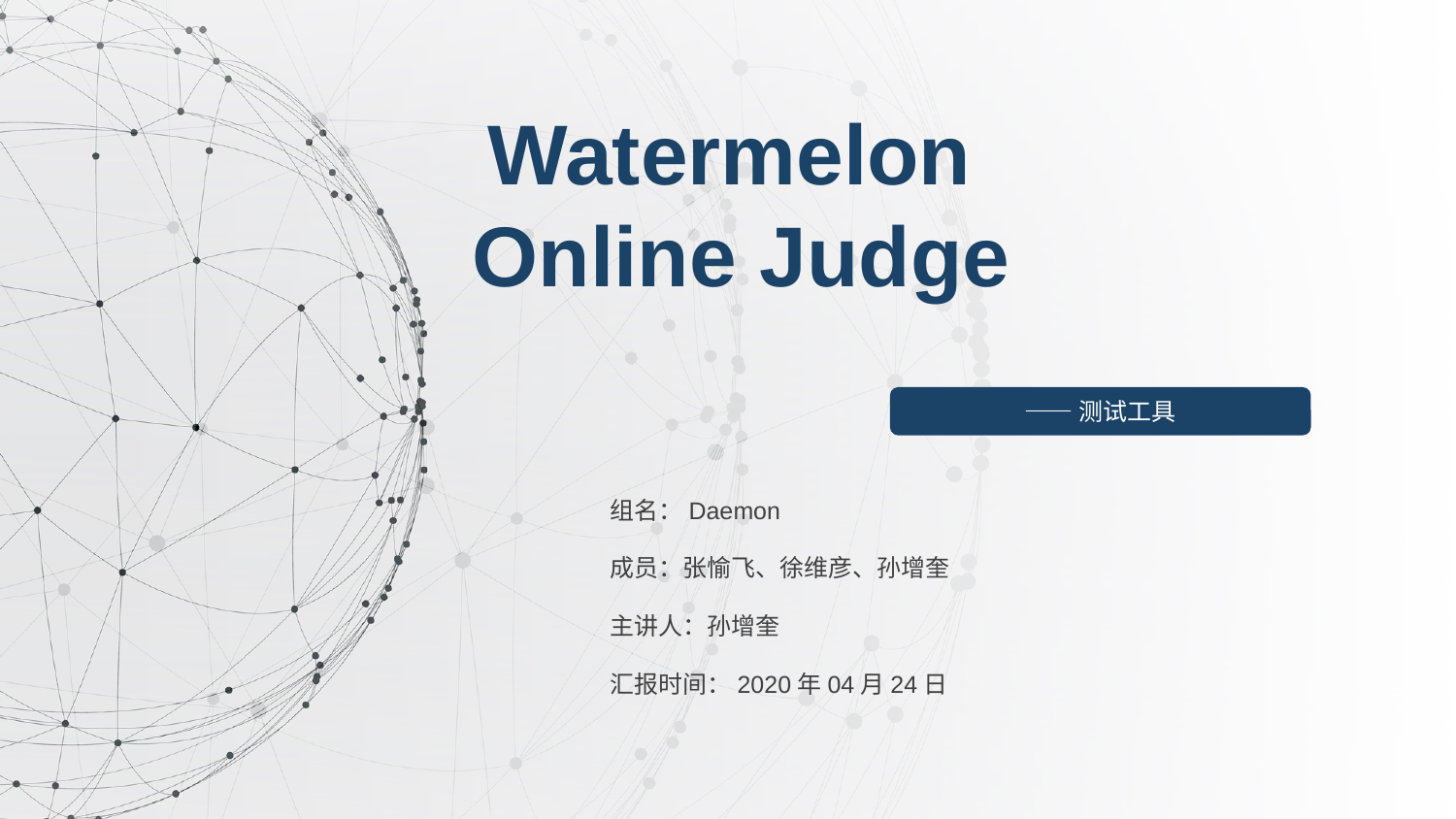

Watermelon
Online Judge

——测试工具
组名：Daemon

成员：张愉飞、徐维彦、孙增奎

主讲人：孙增奎

汇报时间：2020年04月24日